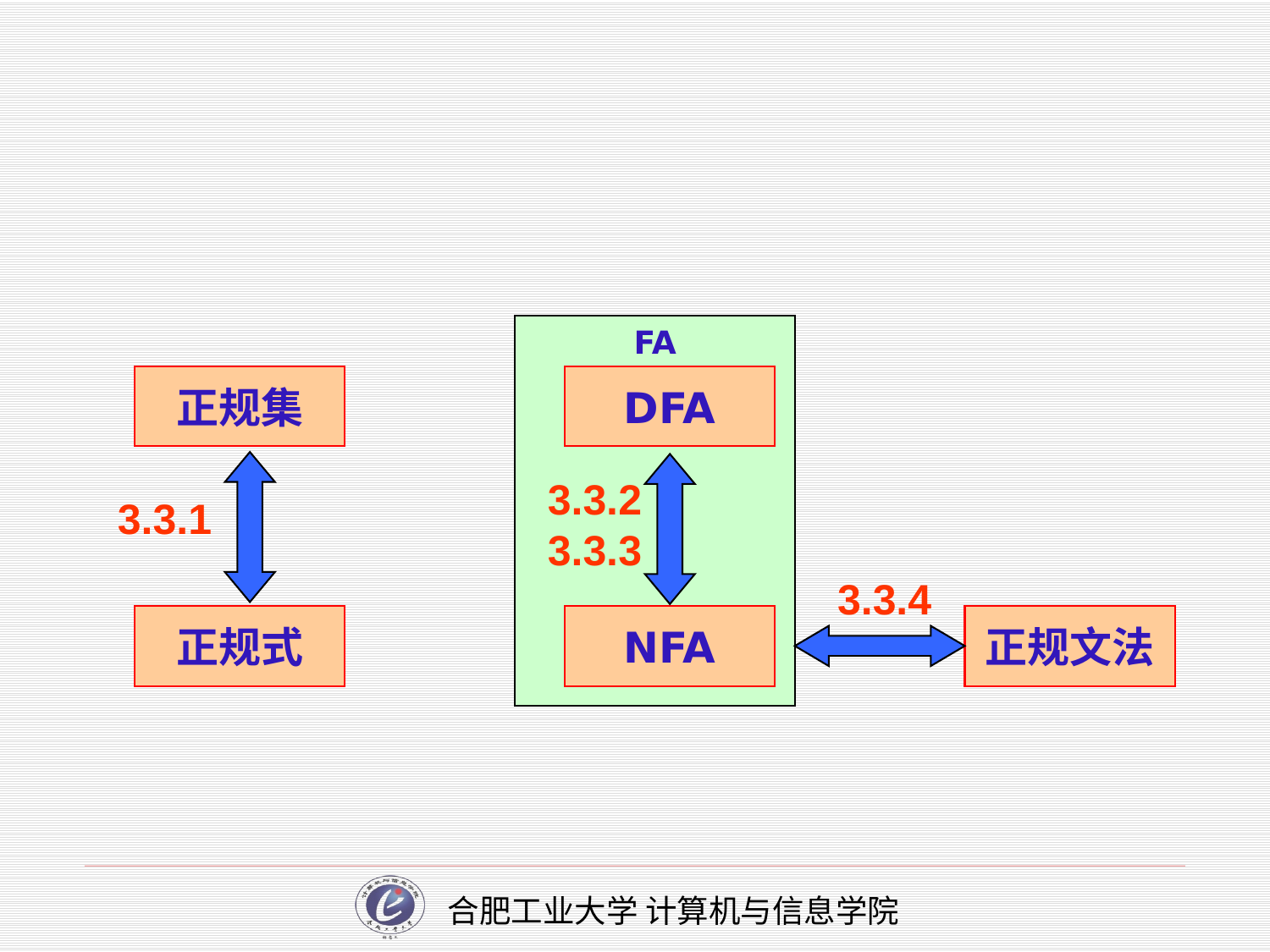

#
FA
正规集
DFA

3.3.2
3.3.3
3.3.1
3.3.4
正规式
NFA
正规文法

58